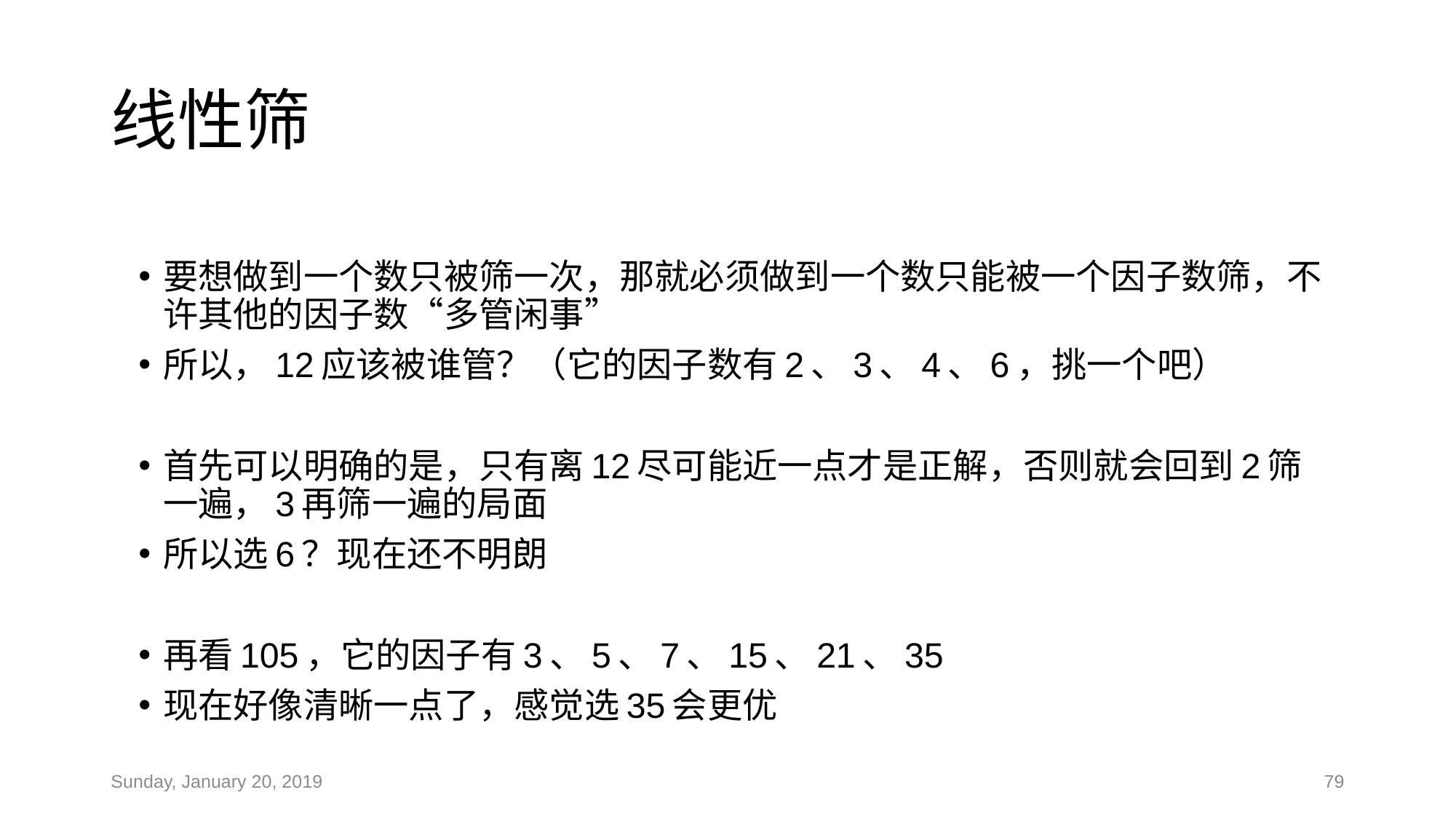

# 线性筛
要想做到一个数只被筛一次，那就必须做到一个数只能被一个因子数筛，不许其他的因子数“多管闲事”
所以，12应该被谁管？（它的因子数有2、3、4、6，挑一个吧）

首先可以明确的是，只有离12尽可能近一点才是正解，否则就会回到2筛一遍，3再筛一遍的局面
所以选6？现在还不明朗

再看105，它的因子有3、5、7、15、21、35
现在好像清晰一点了，感觉选35会更优
Sunday, January 20, 2019
79